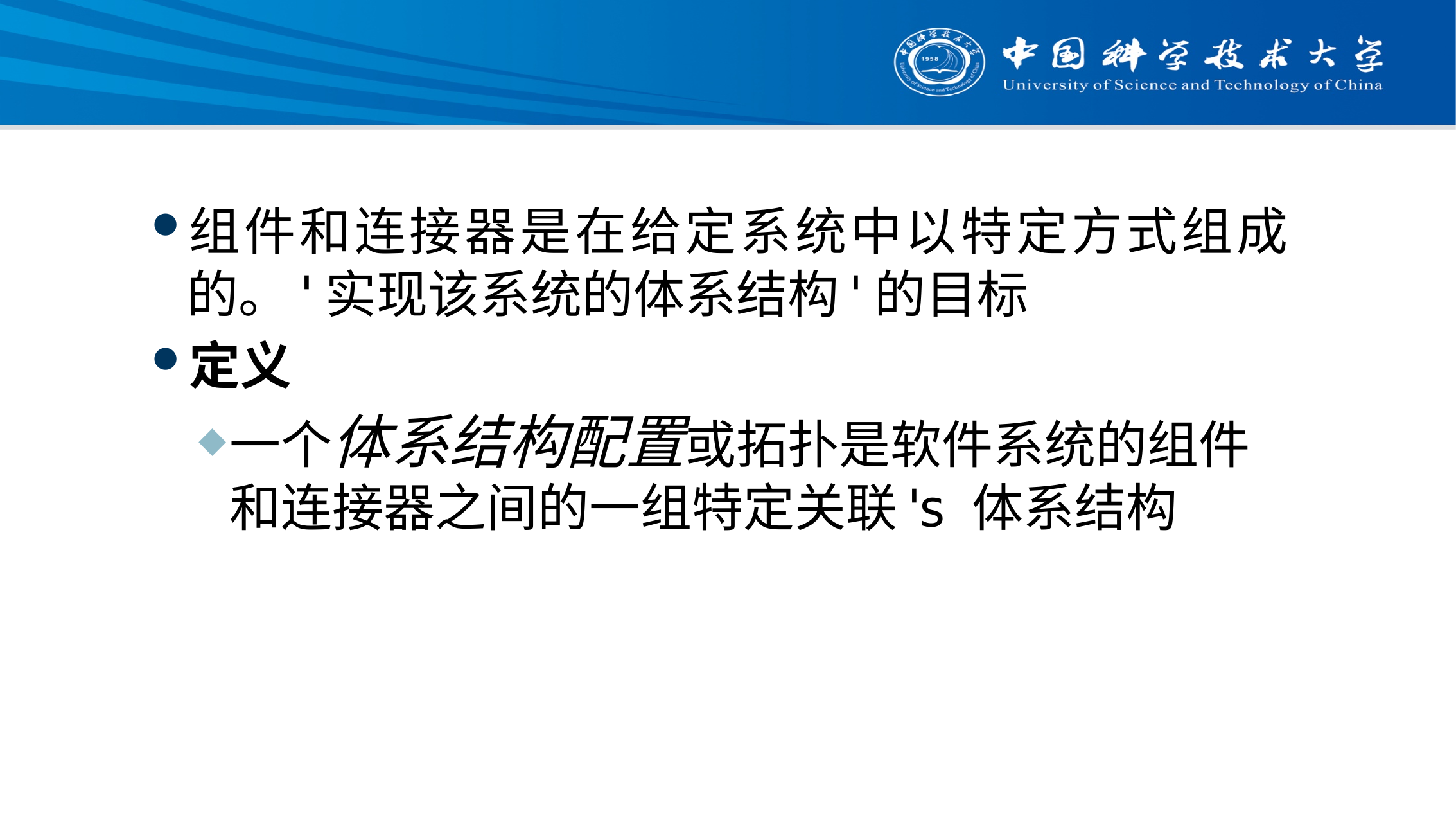

# 配置
组件和连接器是在给定系统中以特定方式组成的。'实现该系统的体系结构'的目标
定义
一个体系结构配置或拓扑是软件系统的组件和连接器之间的一组特定关联's 体系结构